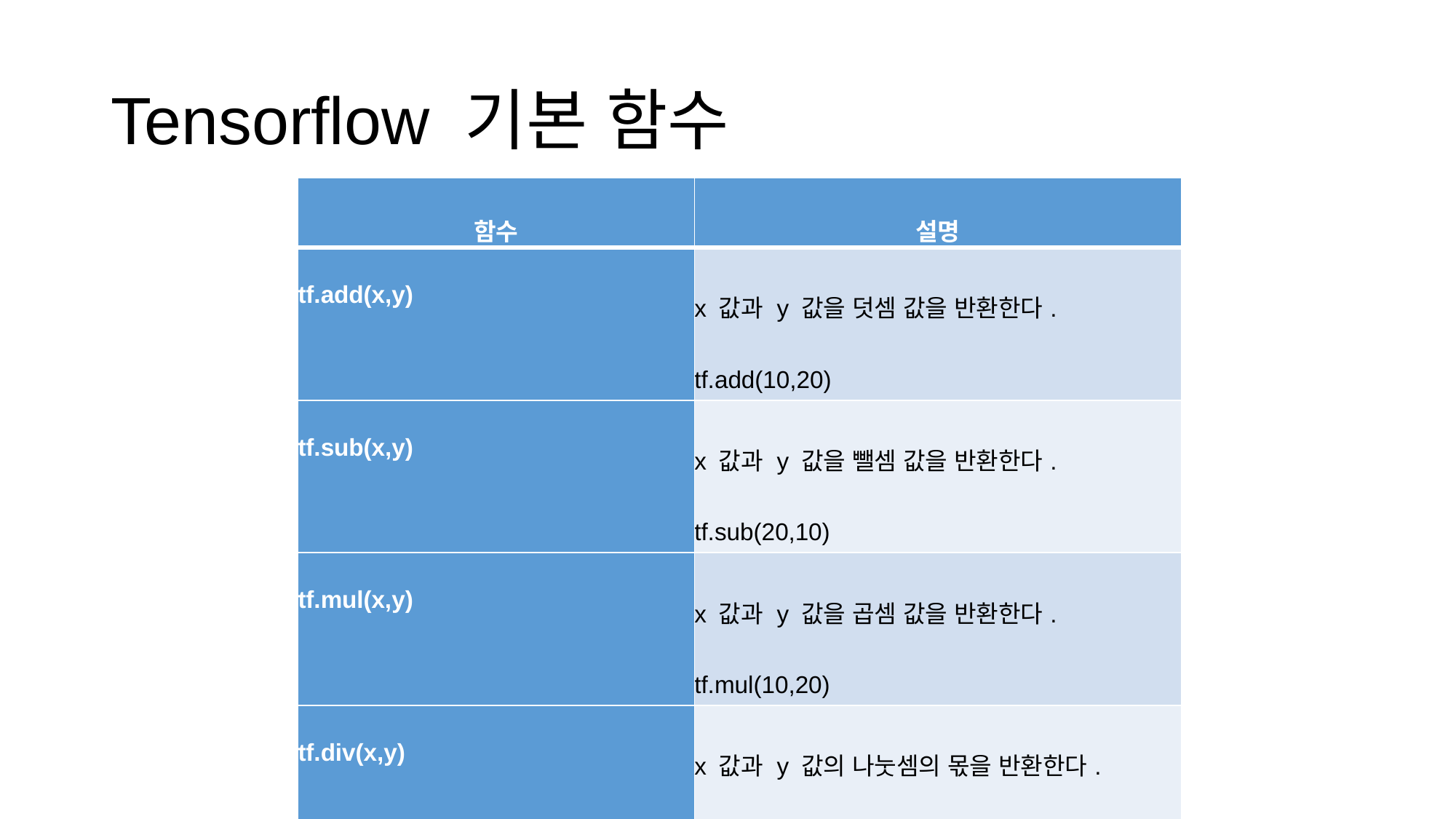

# Tensorflow 기본 함수
| 함수 | 설명 |
| --- | --- |
| tf.add(x,y) | x 값과 y 값을 덧셈 값을 반환한다. tf.add(10,20) |
| tf.sub(x,y) | x 값과 y 값을 뺄셈 값을 반환한다. tf.sub(20,10) |
| tf.mul(x,y) | x 값과 y 값을 곱셈 값을 반환한다. tf.mul(10,20) |
| tf.div(x,y) | x 값과 y 값의 나눗셈의 몫을 반환한다. tf.div(20,10) |